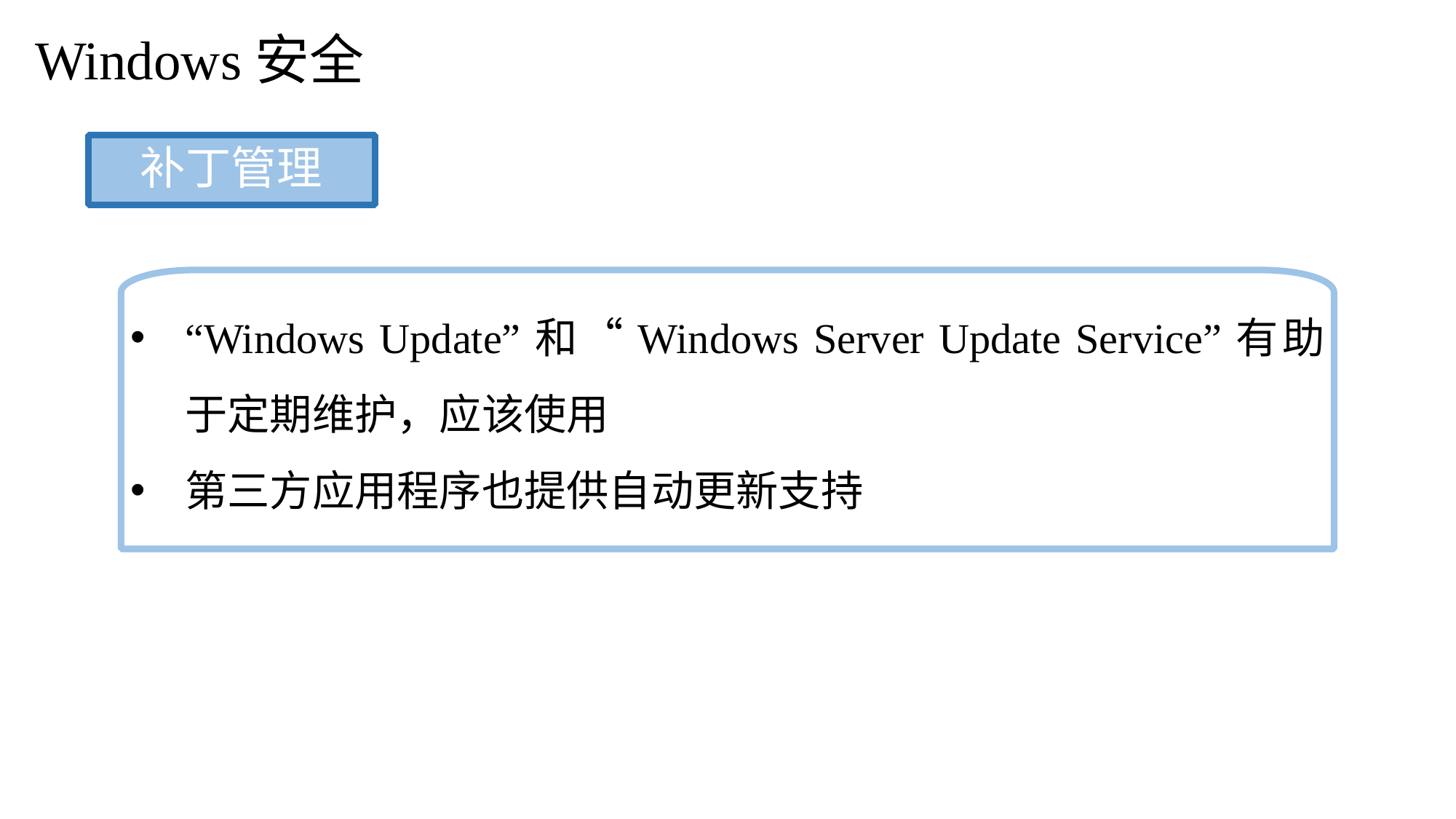

Windows安全

补丁管理
“Windows Update”和“Windows Server Update Service”有助于定期维护，应该使用
第三方应用程序也提供自动更新支持